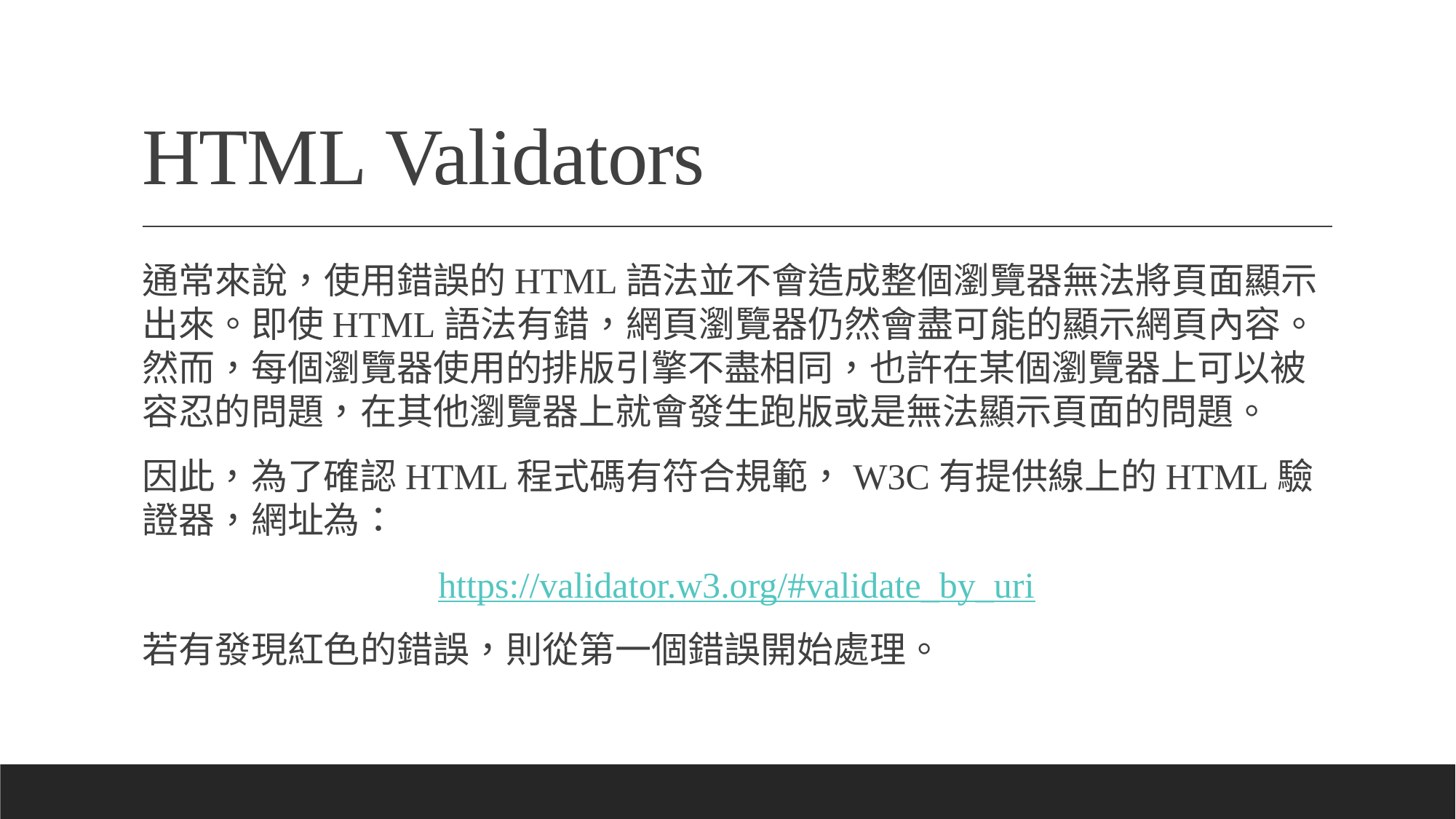

# HTML Validators
通常來說，使用錯誤的HTML語法並不會造成整個瀏覽器無法將頁面顯示出來。即使HTML語法有錯，網頁瀏覽器仍然會盡可能的顯示網頁內容。然而，每個瀏覽器使用的排版引擎不盡相同，也許在某個瀏覽器上可以被容忍的問題，在其他瀏覽器上就會發生跑版或是無法顯示頁面的問題。
因此，為了確認HTML程式碼有符合規範，W3C有提供線上的HTML驗證器，網址為：
https://validator.w3.org/#validate_by_uri
若有發現紅色的錯誤，則從第一個錯誤開始處理。